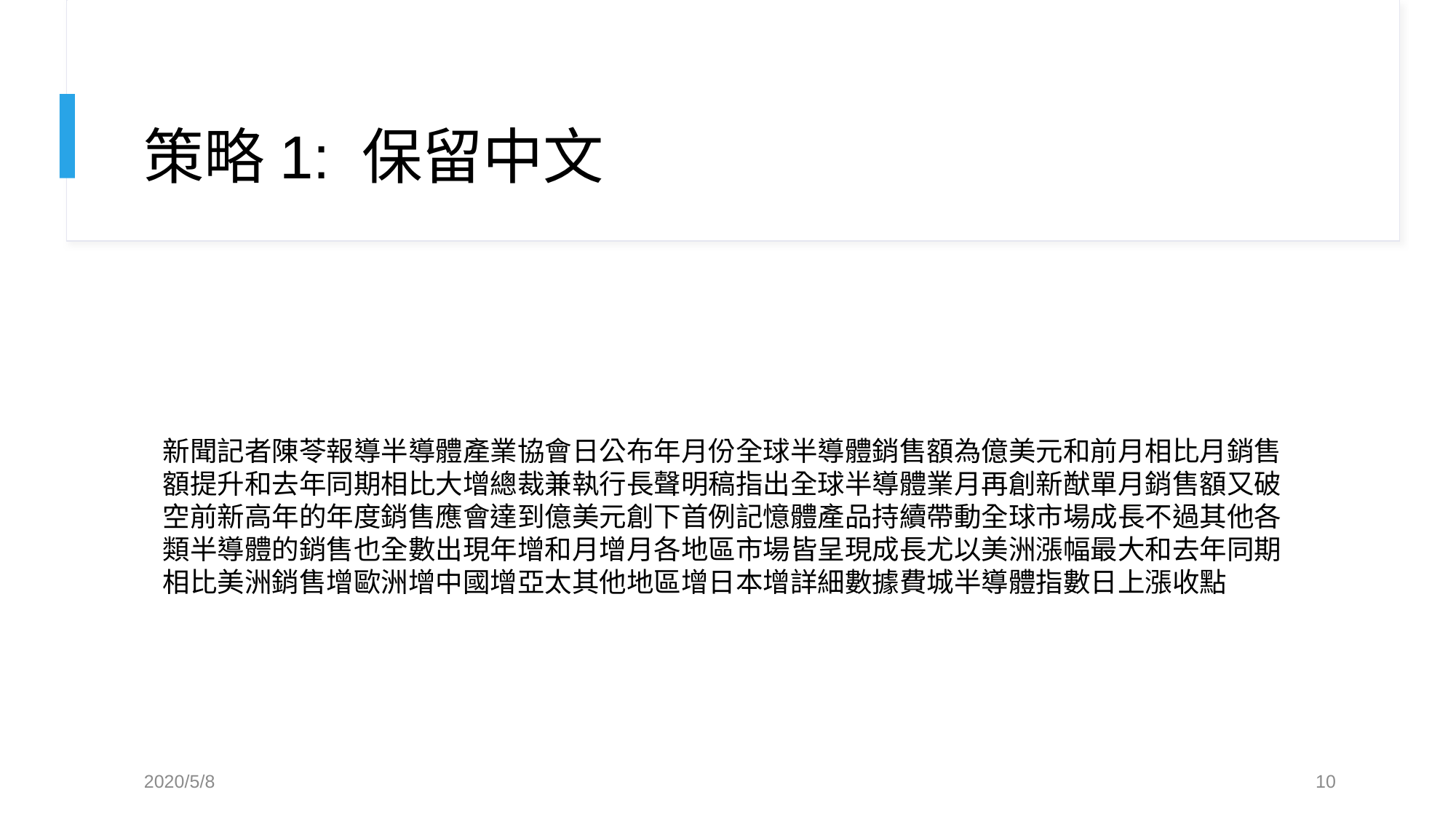

# 策略1: 保留中文
新聞記者陳苓報導半導體產業協會日公布年月份全球半導體銷售額為億美元和前月相比月銷售額提升和去年同期相比大增總裁兼執行長聲明稿指出全球半導體業月再創新猷單月銷售額又破空前新高年的年度銷售應會達到億美元創下首例記憶體產品持續帶動全球市場成長不過其他各類半導體的銷售也全數出現年增和月增月各地區市場皆呈現成長尤以美洲漲幅最大和去年同期相比美洲銷售增歐洲增中國增亞太其他地區增日本增詳細數據費城半導體指數日上漲收點
2020/5/8
10